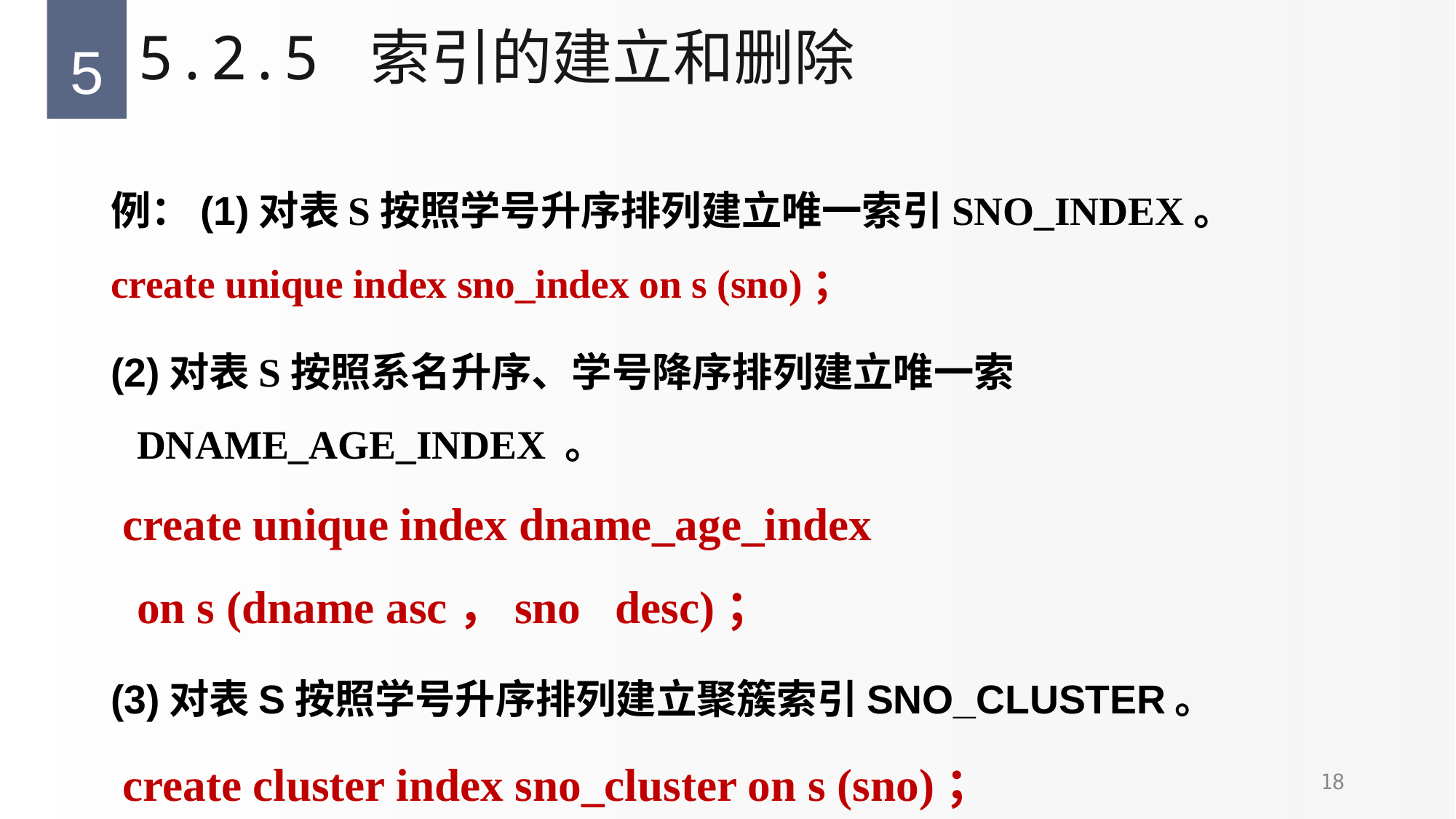

# 5.2.5 索引的建立和删除
例：(1)对表S按照学号升序排列建立唯一索引SNO_INDEX。
create unique index sno_index on s (sno)；
(2)对表S按照系名升序、学号降序排列建立唯一索DNAME_AGE_INDEX 。
 create unique index dname_age_index
		on s (dname asc，sno   desc)；
(3)对表S按照学号升序排列建立聚簇索引SNO_CLUSTER。
 create cluster index sno_cluster on s (sno)；
18